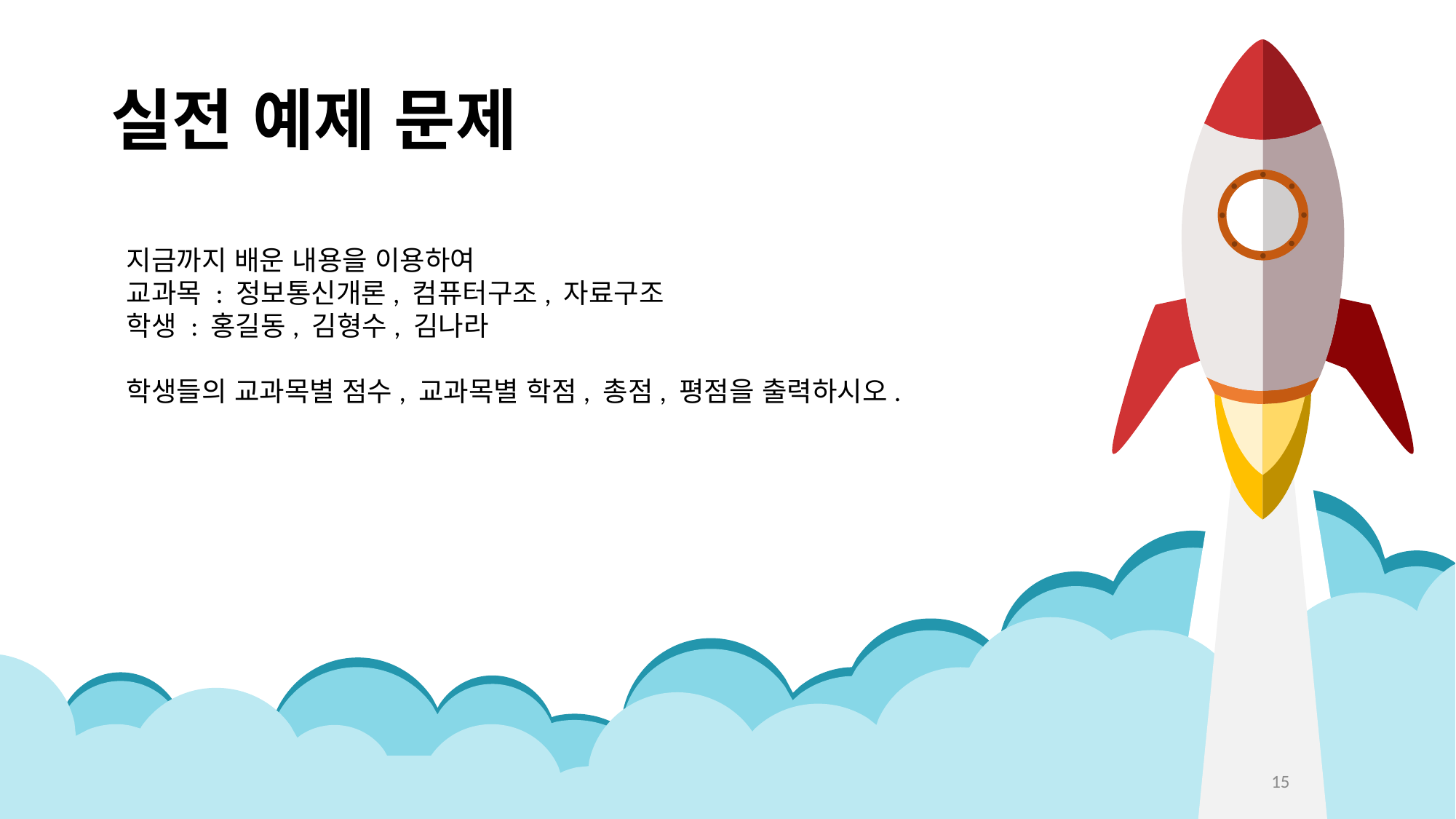

# 실전 예제 문제
지금까지 배운 내용을 이용하여
교과목 : 정보통신개론, 컴퓨터구조, 자료구조
학생 : 홍길동, 김형수, 김나라

학생들의 교과목별 점수, 교과목별 학점, 총점, 평점을 출력하시오.
15